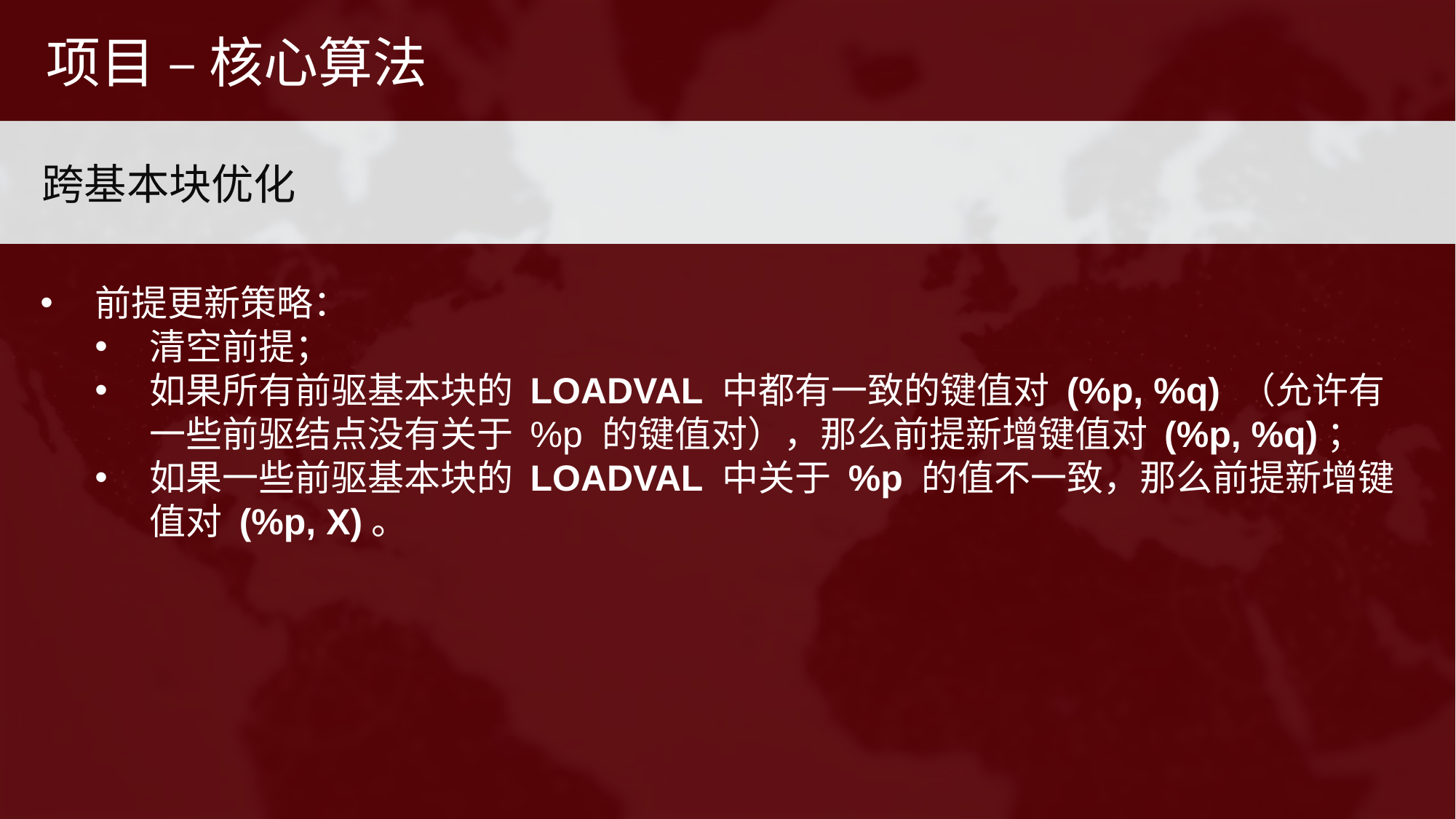

项目 – 核心算法

跨基本块优化

前提更新策略：
清空前提；
如果所有前驱基本块的 LOADVAL 中都有一致的键值对 (%p, %q) （允许有一些前驱结点没有关于 %p 的键值对），那么前提新增键值对 (%p, %q)；
如果一些前驱基本块的 LOADVAL 中关于 %p 的值不一致，那么前提新增键值对 (%p, X)。